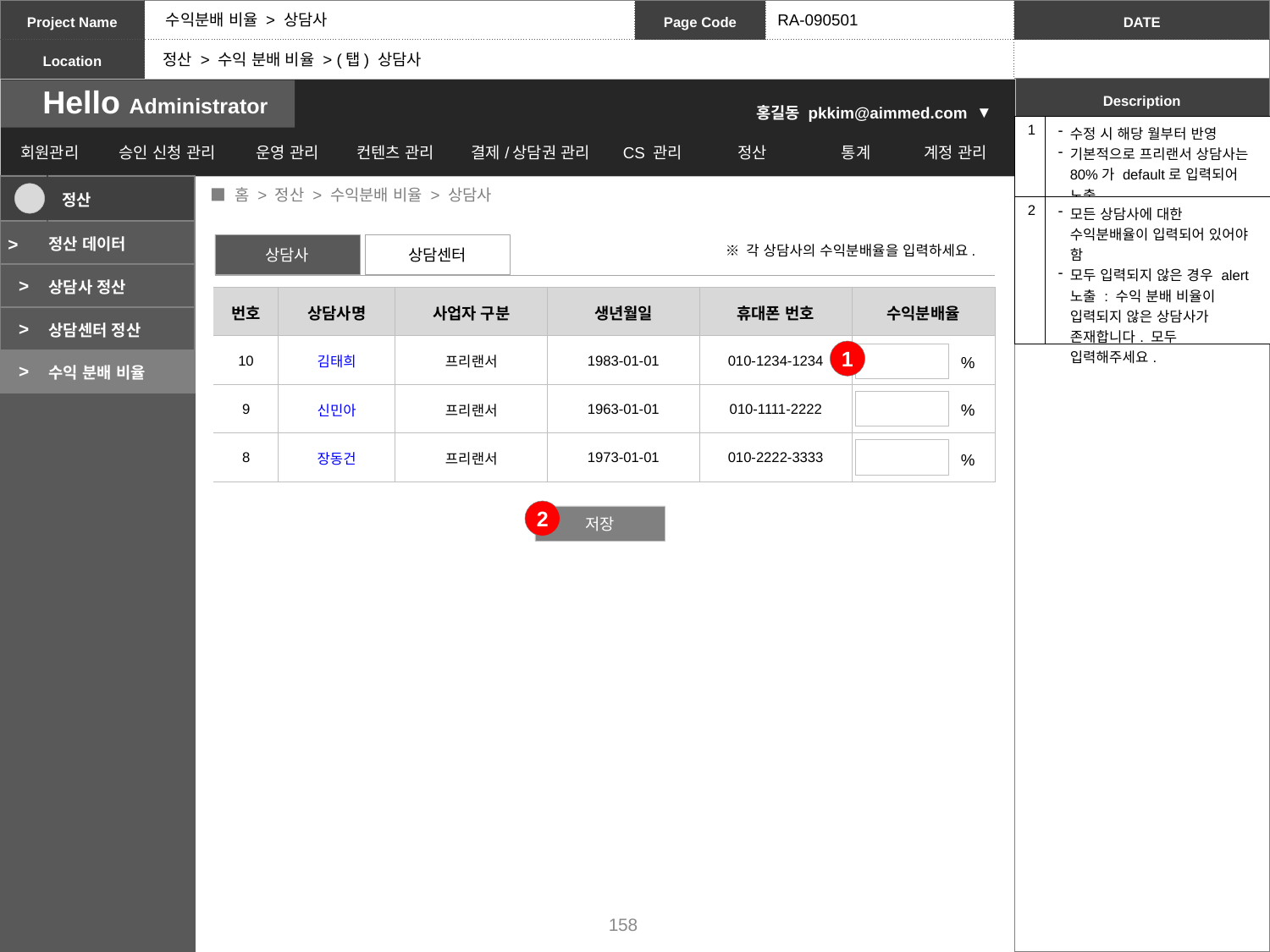

수익분배 비율 > 상담사
RA-090501
정산 > 수익 분배 비율 > (탭) 상담사
| 1 | 수정 시 해당 월부터 반영 기본적으로 프리랜서 상담사는 80%가 default로 입력되어 노출 |
| --- | --- |
| 2 | 모든 상담사에 대한 수익분배율이 입력되어 있어야 함 모두 입력되지 않은 경우 alert 노출 : 수익 분배 비율이 입력되지 않은 상담사가 존재합니다. 모두 입력해주세요. |
   ■ 홈 > 정산 > 수익분배 비율 > 상담사

|  | 정산 |
| --- | --- |
| > | 정산 데이터 |
| > | 상담사 정산 |
| > | 상담센터 정산 |
| > | 수익 분배 비율 |

상담사
상담센터
※ 각 상담사의 수익분배율을 입력하세요.
| 번호 | 상담사명 | 사업자 구분 | 생년월일 | 휴대폰 번호 | 수익분배율 |
| --- | --- | --- | --- | --- | --- |
| 10 | 김태희 | 프리랜서 | 1983-01-01 | 010-1234-1234 |  |
| 9 | 신민아 | 프리랜서 | 1963-01-01 | 010-1111-2222 |  |
| 8 | 장동건 | 프리랜서 | 1973-01-01 | 010-2222-3333 |  |
1

%

%

%
2
저장
158